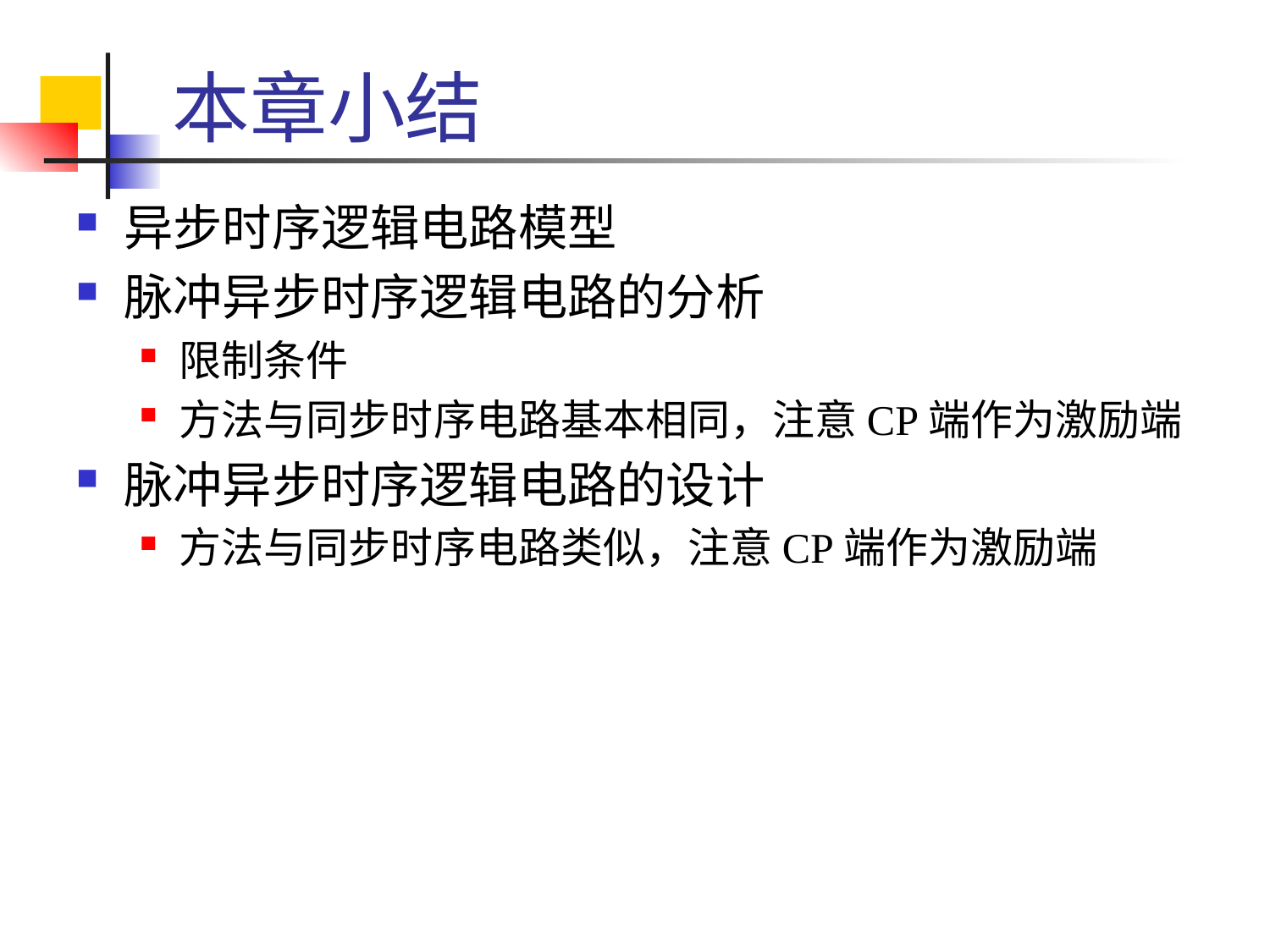

# 本章小结
异步时序逻辑电路模型
脉冲异步时序逻辑电路的分析
限制条件
方法与同步时序电路基本相同，注意CP端作为激励端
脉冲异步时序逻辑电路的设计
方法与同步时序电路类似，注意CP端作为激励端